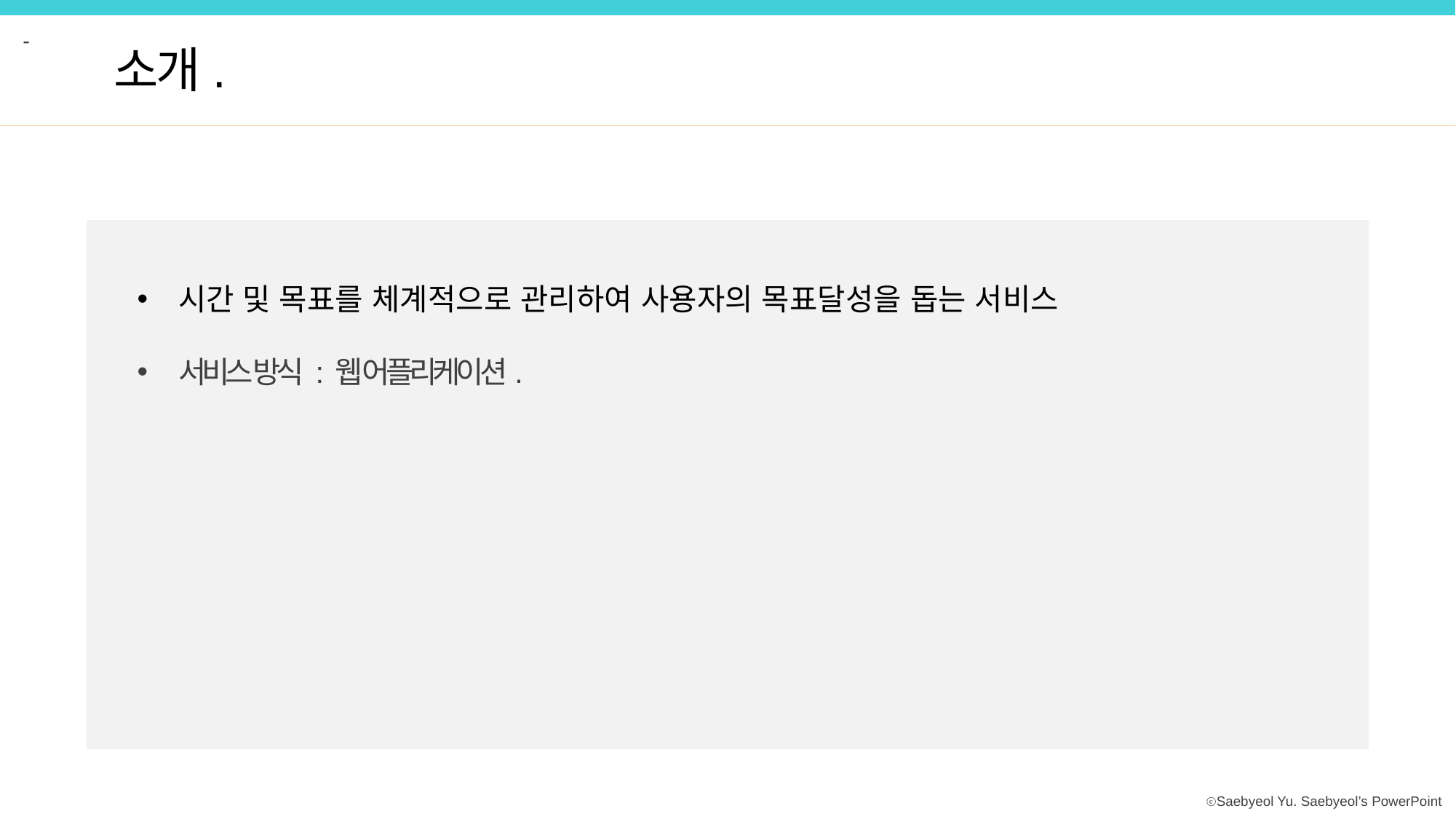

-
소개.

시간 및 목표를 체계적으로 관리하여 사용자의 목표달성을 돕는 서비스
서비스 방식 : 웹 어플리케이션.